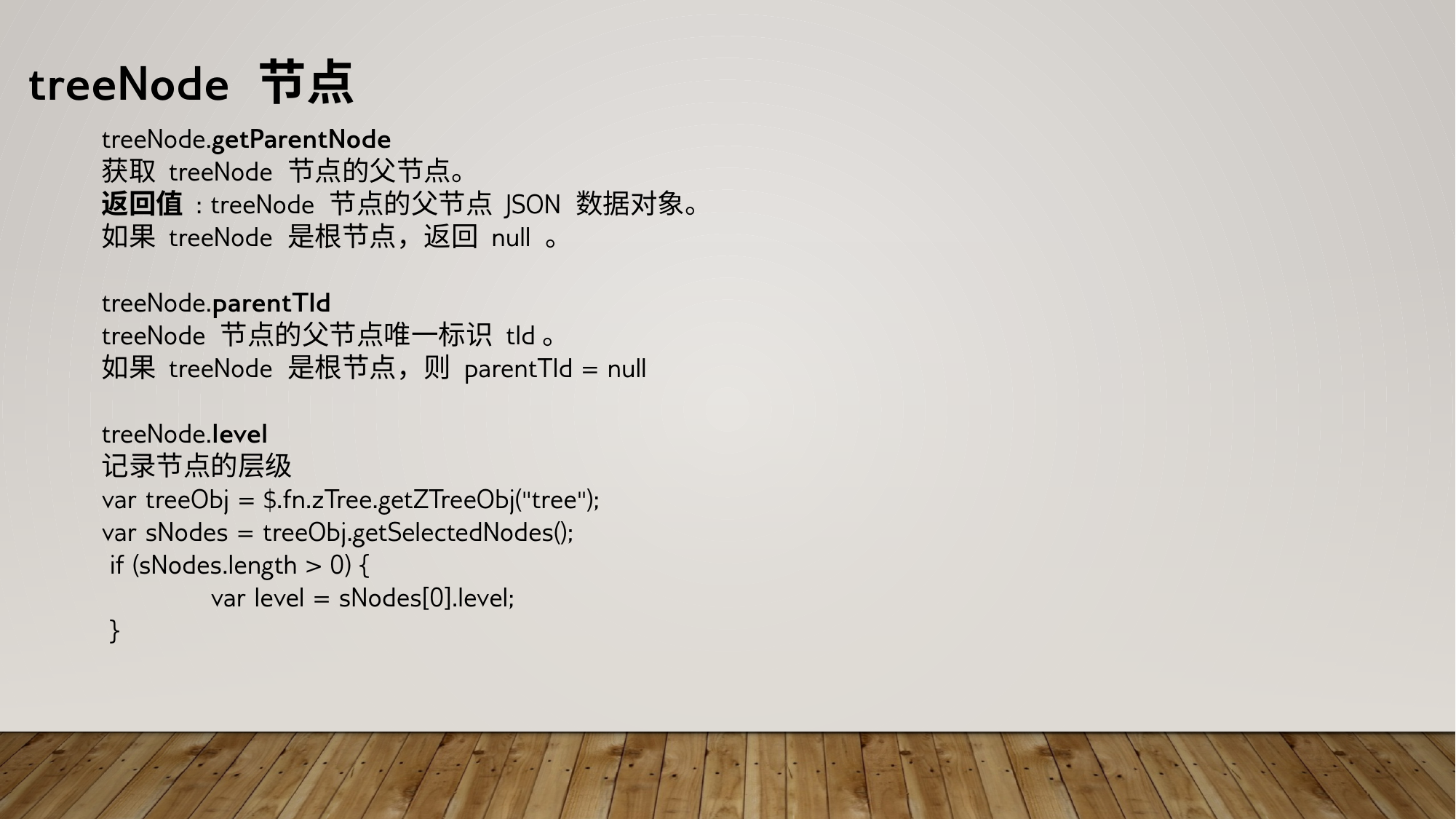

treeNode 节点
treeNode.getParentNode
获取 treeNode 节点的父节点。
返回值 : treeNode 节点的父节点 JSON 数据对象。
如果 treeNode 是根节点，返回 null 。

treeNode.parentTId
treeNode 节点的父节点唯一标识 tId。
如果 treeNode 是根节点，则 parentTId = null

treeNode.level
记录节点的层级
var treeObj = $.fn.zTree.getZTreeObj("tree");
var sNodes = treeObj.getSelectedNodes();
 if (sNodes.length > 0) {
	var level = sNodes[0].level;
 }